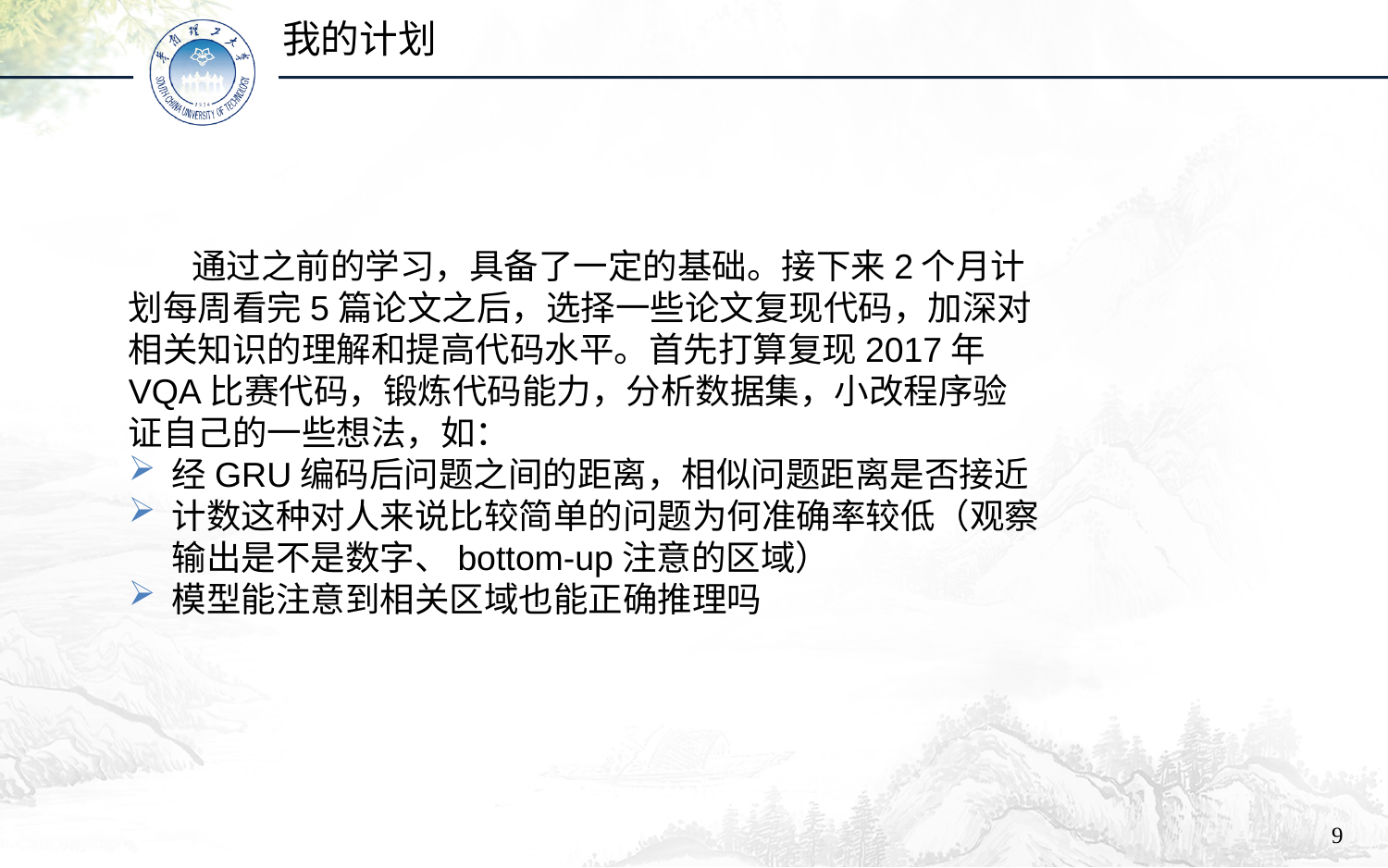

我的计划
       通过之前的学习，具备了一定的基础。接下来2个月计划每周看完5篇论文之后，选择一些论文复现代码，加深对相关知识的理解和提高代码水平。首先打算复现2017年VQA比赛代码，锻炼代码能力，分析数据集，小改程序验证自己的一些想法，如：
经GRU编码后问题之间的距离，相似问题距离是否接近
计数这种对人来说比较简单的问题为何准确率较低（观察输出是不是数字、bottom-up注意的区域）
模型能注意到相关区域也能正确推理吗
9